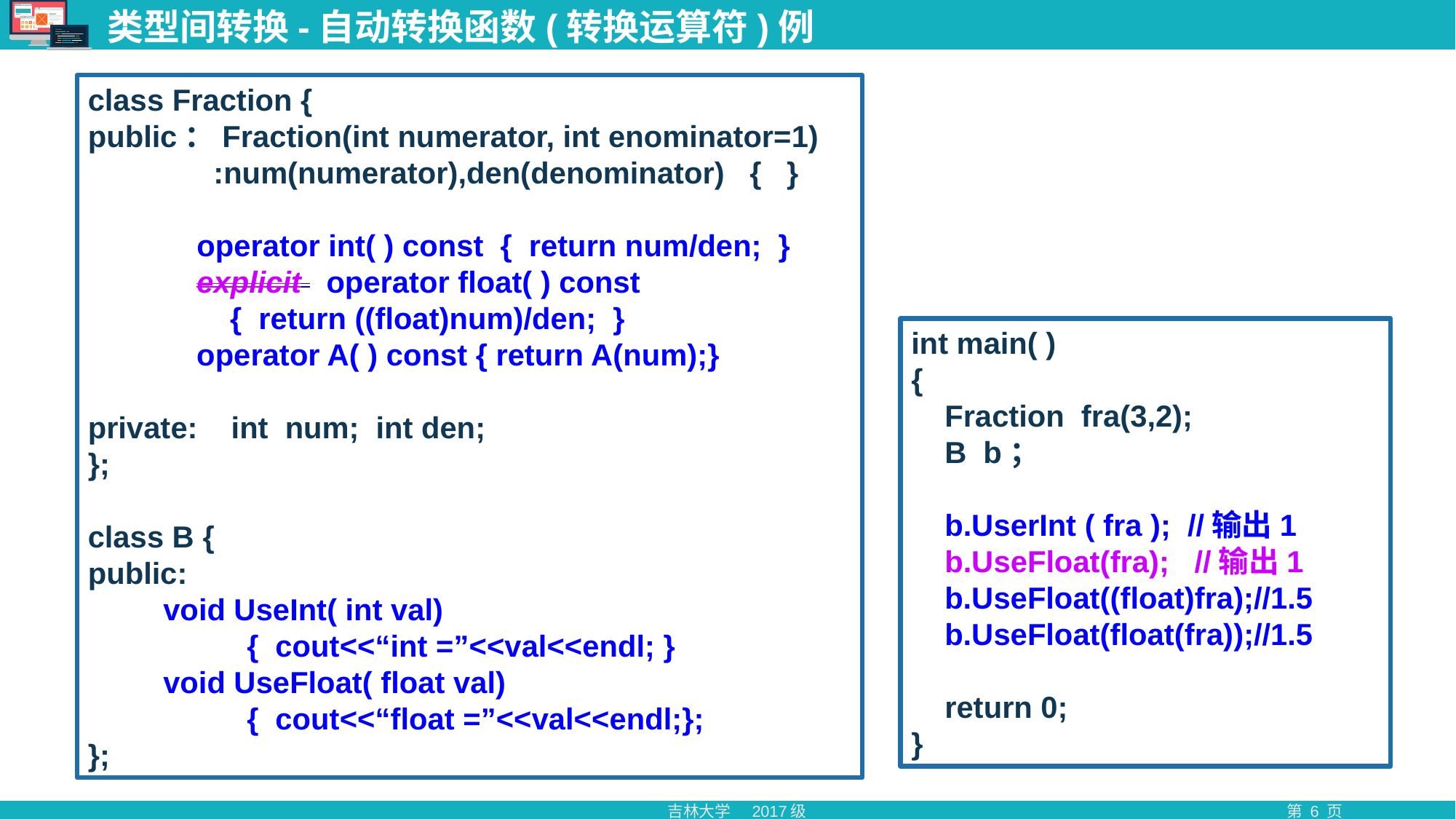

# 类型间转换-自动转换函数(转换运算符)例
class Fraction {
public：Fraction(int numerator, int enominator=1)
               :num(numerator),den(denominator)   {   }

             operator int( ) const  {  return num/den;  }
             explicit   operator float( ) const
                 {  return ((float)num)/den;  }
             operator A( ) const { return A(num);}

private:    int  num;  int den;
};

class B {
public:
         void UseInt( int val)
                   {  cout<<“int =”<<val<<endl; }
         void UseFloat( float val)
                   {  cout<<“float =”<<val<<endl;};
};
int main( )
{
    Fraction  fra(3,2);
    B  b；

    b.UserInt ( fra );  //输出1
    b.UseFloat(fra);   //输出1
    b.UseFloat((float)fra);//1.5
    b.UseFloat(float(fra));//1.5
    return 0;
}